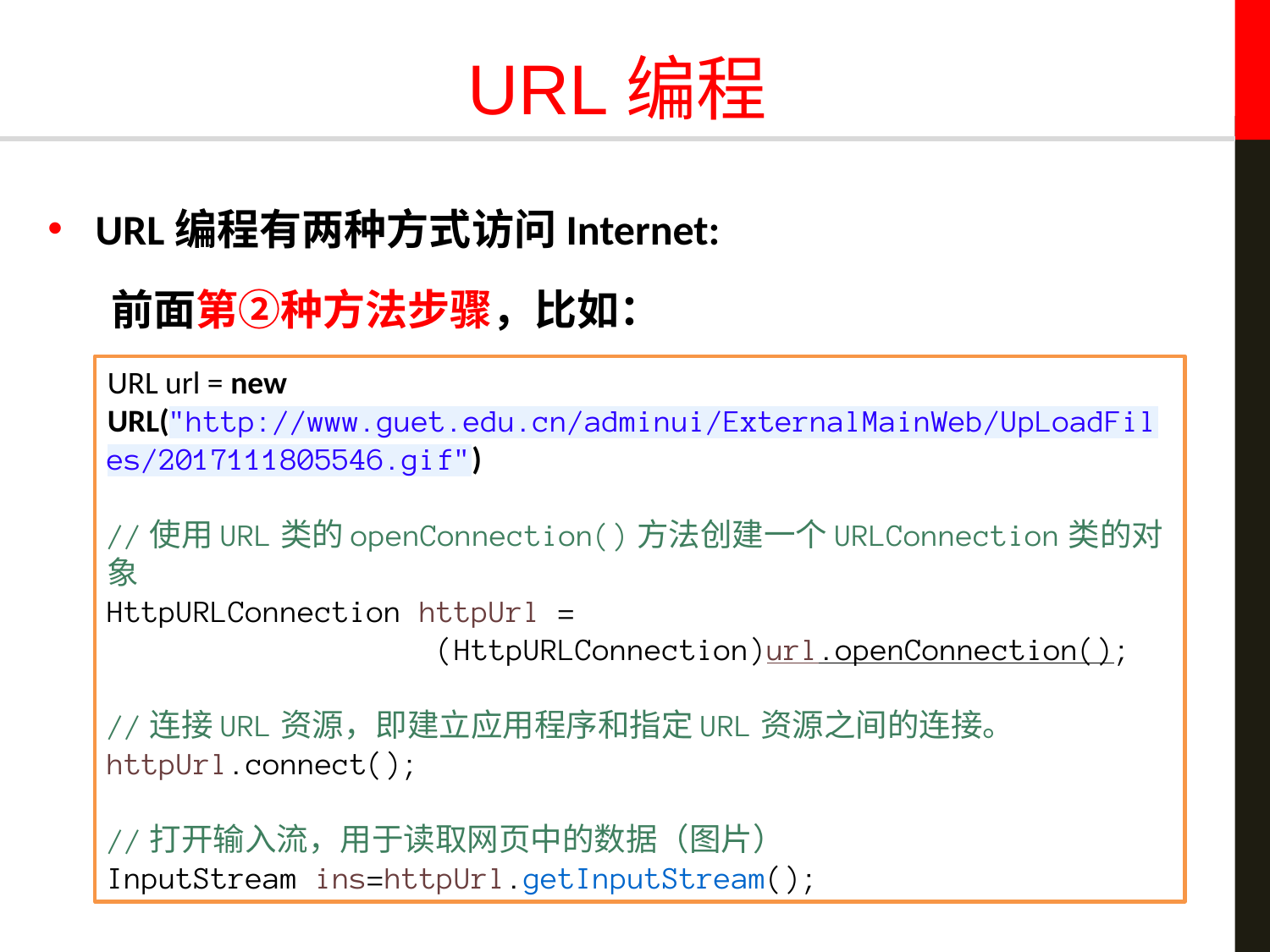

# URL编程
URL编程有两种方式访问Internet:
前面第②种方法步骤，比如：

URL url = new URL("http://www.guet.edu.cn/adminui/ExternalMainWeb/UpLoadFiles/2017111805546.gif")

//使用URL类的openConnection()方法创建一个URLConnection类的对象
HttpURLConnection httpUrl =
                   (HttpURLConnection)url.openConnection();

//连接URL资源，即建立应用程序和指定URL资源之间的连接。
httpUrl.connect();

//打开输入流，用于读取网页中的数据（图片）
InputStream ins=httpUrl.getInputStream();